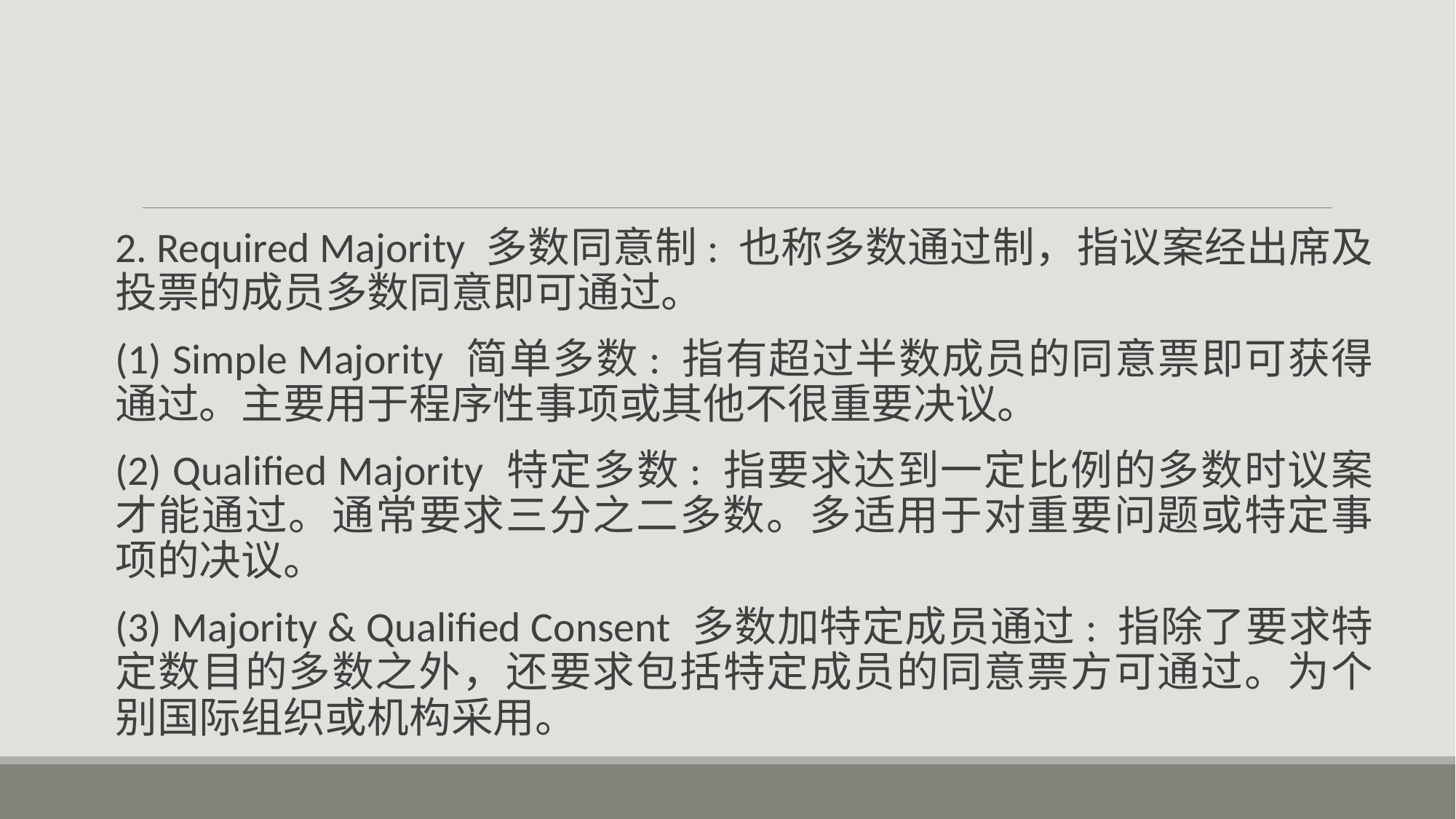

#
2. Required Majority 多数同意制: 也称多数通过制，指议案经出席及投票的成员多数同意即可通过。
(1) Simple Majority 简单多数: 指有超过半数成员的同意票即可获得通过。主要用于程序性事项或其他不很重要决议。
(2) Qualified Majority 特定多数: 指要求达到一定比例的多数时议案才能通过。通常要求三分之二多数。多适用于对重要问题或特定事项的决议。
(3) Majority & Qualified Consent 多数加特定成员通过: 指除了要求特定数目的多数之外，还要求包括特定成员的同意票方可通过。为个别国际组织或机构采用。